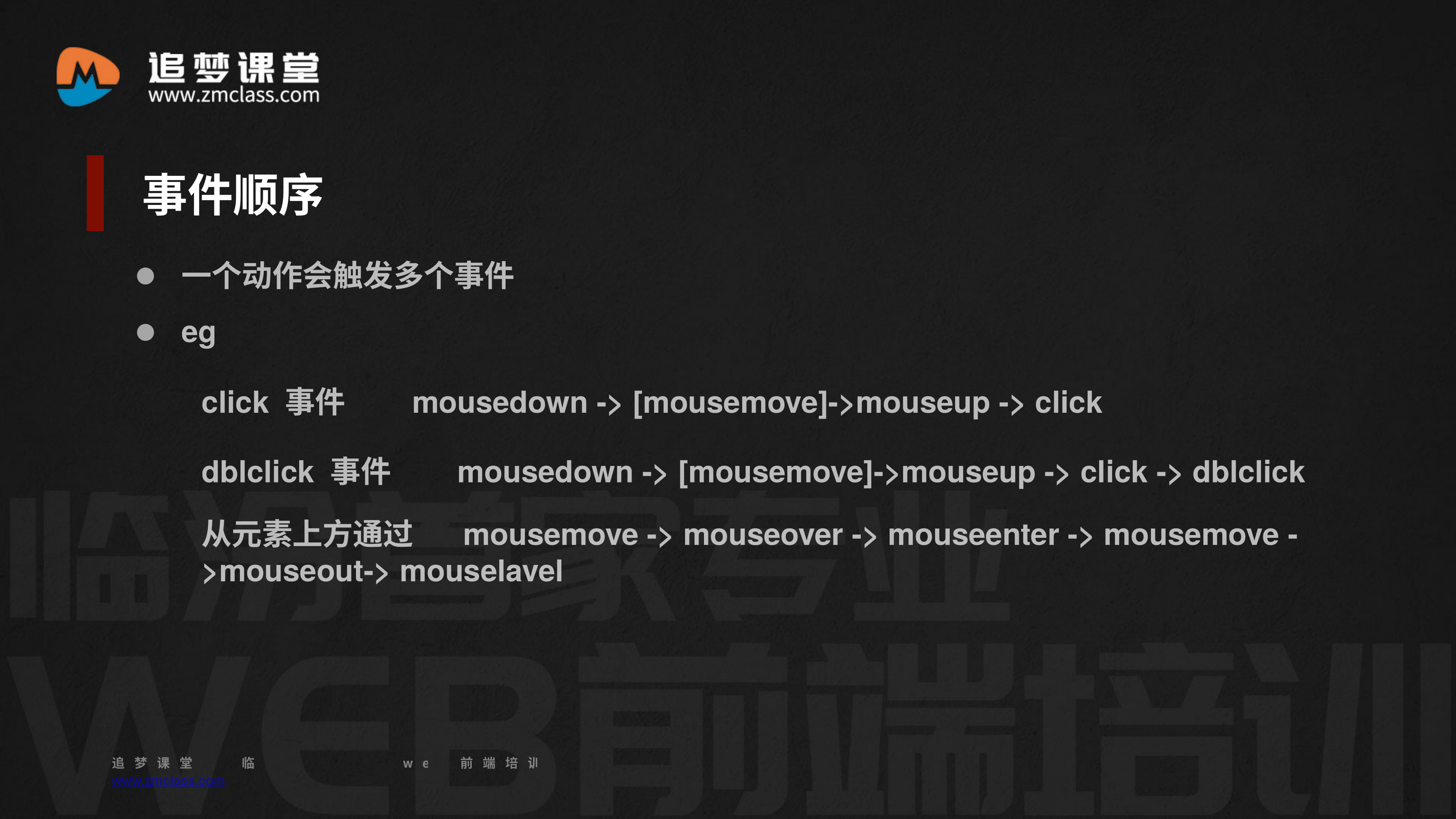

事件顺序
一个动作会触发多个事件

eg

click 事件       mousedown -> [mousemove]->mouseup -> click
dblclick 事件       mousedown -> [mousemove]->mouseup -> click -> dblclick
从元素上方通过     mousemove -> mouseover -> mouseenter -> mousemove ->mouseout-> mouselavel
追梦课堂   临汾首家专业的web前端培训机构                                                          www.zmclass.com
6